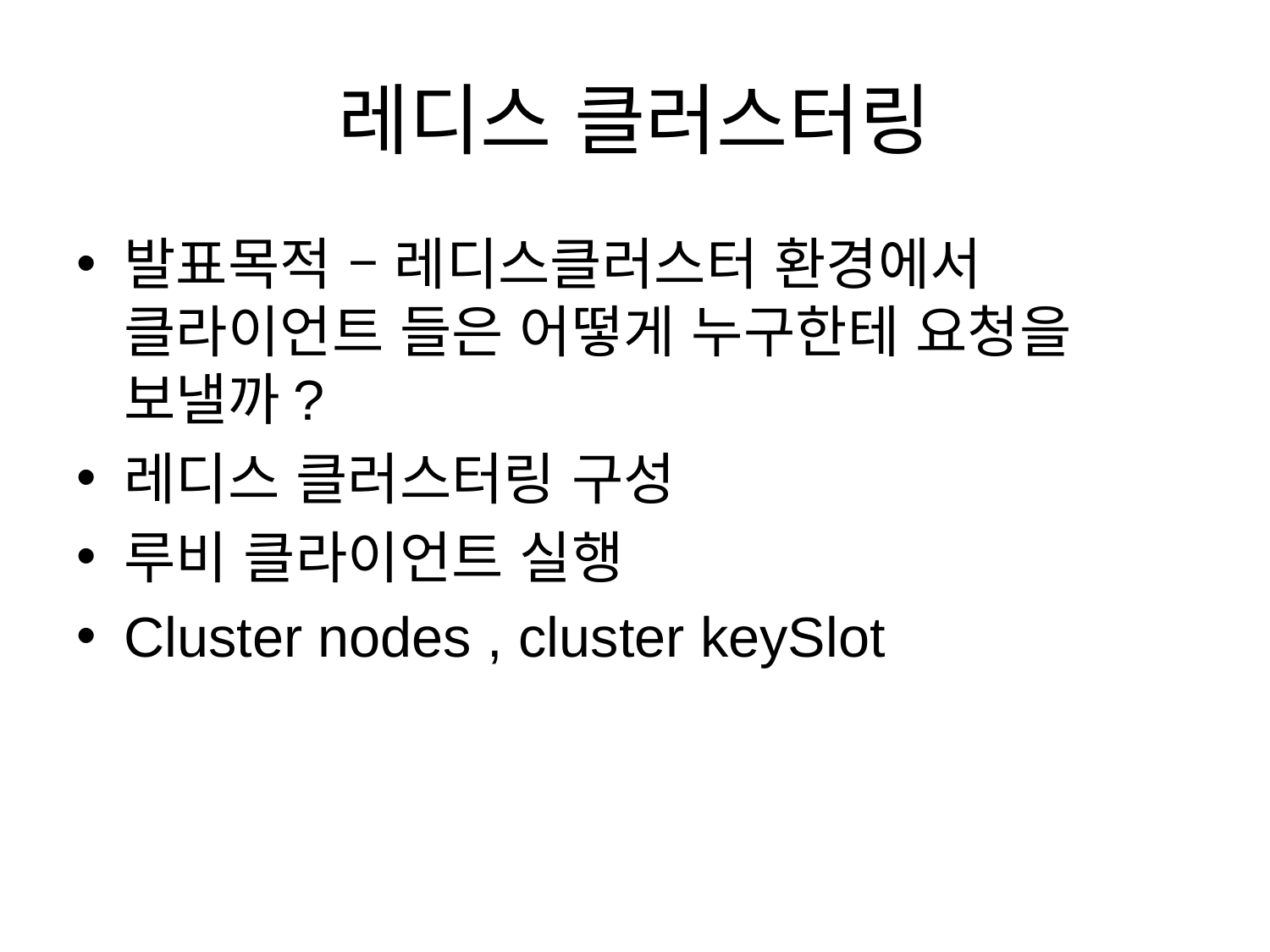

# 레디스 클러스터링
발표목적 – 레디스클러스터 환경에서
클라이언트 들은 어떻게 누구한테 요청을 보낼까?
레디스 클러스터링 구성
루비 클라이언트 실행
Cluster nodes , cluster keySlot